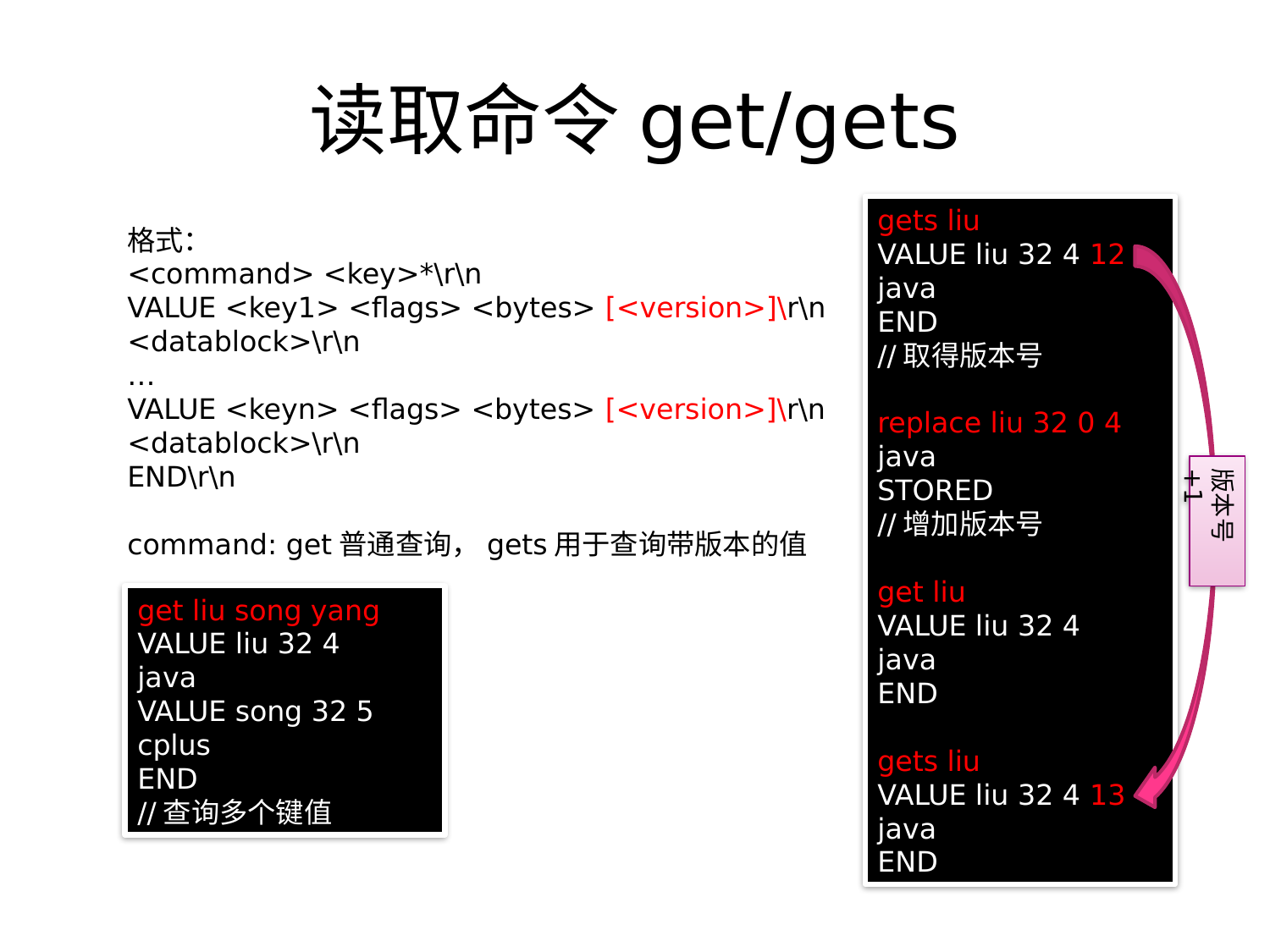

# 读取命令get/gets
gets liu
VALUE liu 32 4 12
java
END
//取得版本号

replace liu 32 0 4
java
STORED
//增加版本号

get liu
VALUE liu 32 4
java
END

gets liu
VALUE liu 32 4 13
java
END
格式：
<command> <key>*\r\n
VALUE <key1> <flags> <bytes> [<version>]\r\n
<datablock>\r\n
…
VALUE <keyn> <flags> <bytes> [<version>]\r\n
<datablock>\r\n
END\r\n

command: get普通查询，gets用于查询带版本的值
版本号+1

get liu song yang
VALUE liu 32 4
java
VALUE song 32 5
cplus
END
//查询多个键值